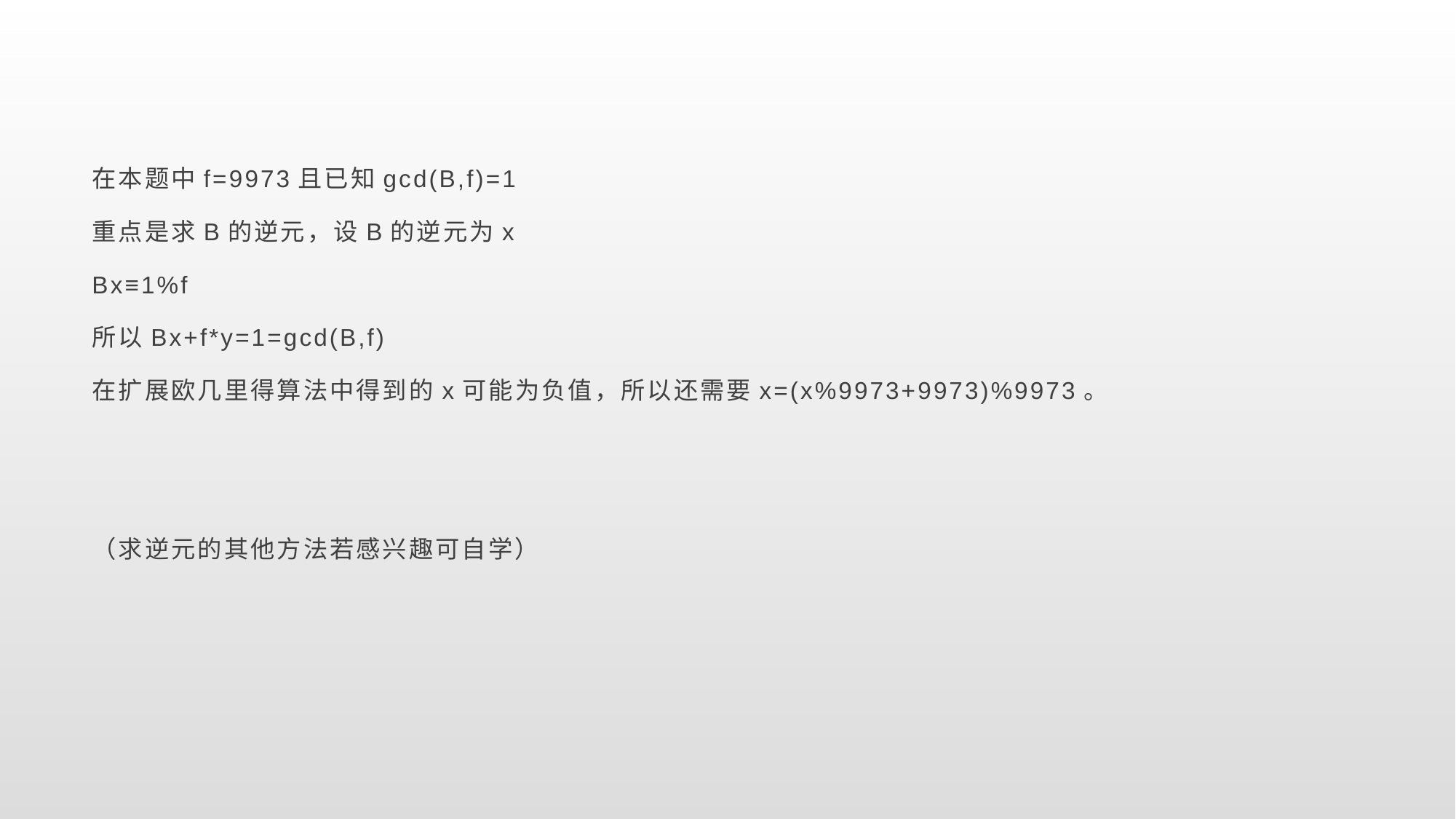

在本题中f=9973且已知gcd(B,f)=1
重点是求B的逆元，设B的逆元为x
Bx≡1%f
所以Bx+f*y=1=gcd(B,f)
在扩展欧几里得算法中得到的x可能为负值，所以还需要x=(x%9973+9973)%9973。

（求逆元的其他方法若感兴趣可自学）